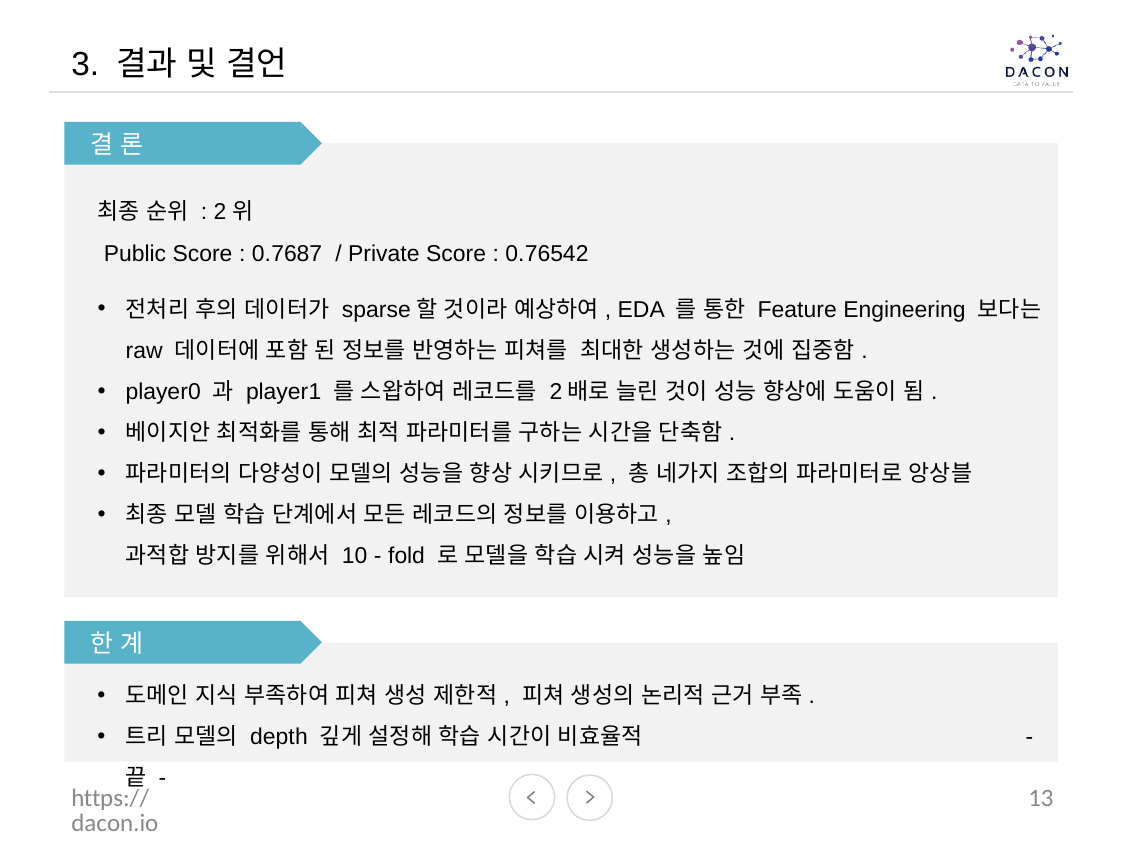

3. 결과 및 결언
한계
 결 론

최종 순위 : 2위
 Public Score : 0.7687  / Private Score : 0.76542

전처리 후의 데이터가 sparse할 것이라 예상하여, EDA 를 통한 Feature Engineering 보다는
raw 데이터에 포함 된 정보를 반영하는 피쳐를  최대한 생성하는 것에 집중함.
player0 과 player1 를 스왑하여 레코드를 2배로 늘린 것이 성능 향상에 도움이 됨.
베이지안 최적화를 통해 최적 파라미터를 구하는 시간을 단축함.
파라미터의 다양성이 모델의 성능을 향상 시키므로, 총 네가지 조합의 파라미터로 앙상블
최종 모델 학습 단계에서 모든 레코드의 정보를 이용하고,
과적합 방지를 위해서 10 - fold 로 모델을 학습 시켜 성능을 높임
 한 계

도메인 지식 부족하여 피쳐 생성 제한적, 피쳐 생성의 논리적 근거 부족.
트리 모델의 depth 깊게 설정해 학습 시간이 비효율적                                                          - 끝 -
https://dacon.io
13